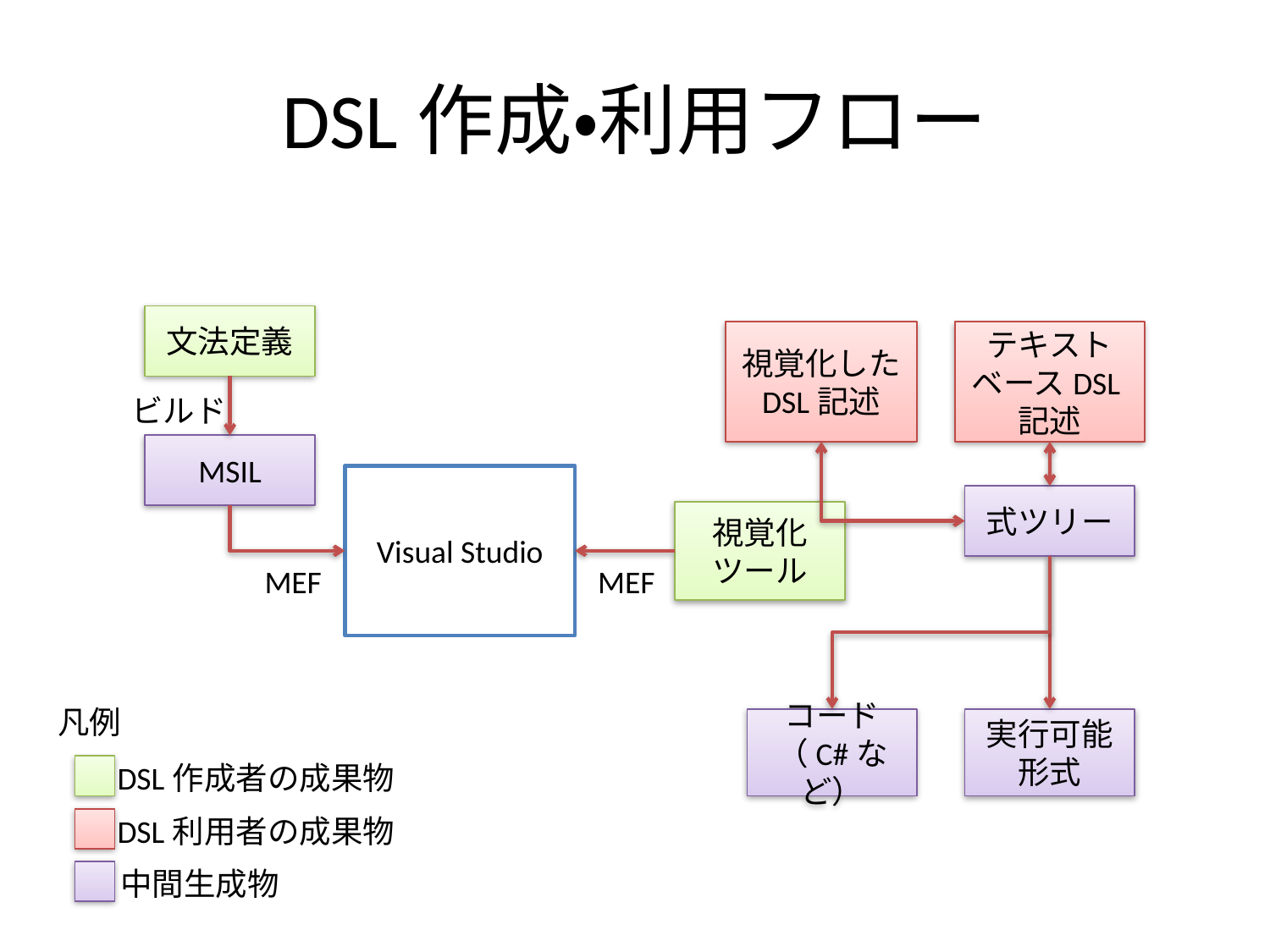

# DSL作成・利用フロー
文法定義
視覚化した
DSL記述
テキストベースDSL記述
ビルド
MSIL
Visual Studio
式ツリー
視覚化ツール
MEF
MEF
凡例
コード
（C#など）
実行可能形式
DSL作成者の成果物

DSL利用者の成果物

中間生成物